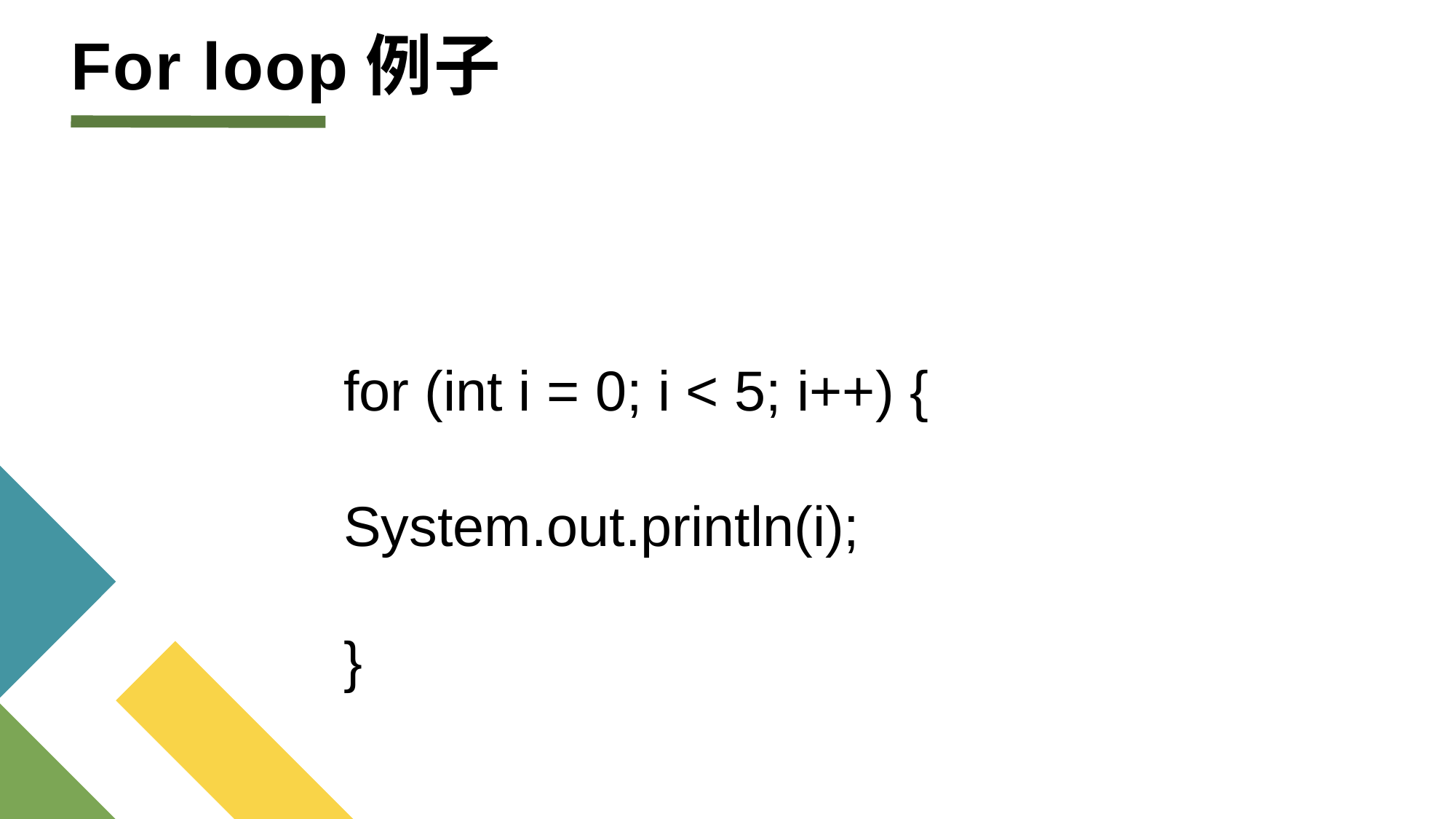

# For loop例子
for (int i = 0; i < 5; i++) { 	System.out.println(i);
}